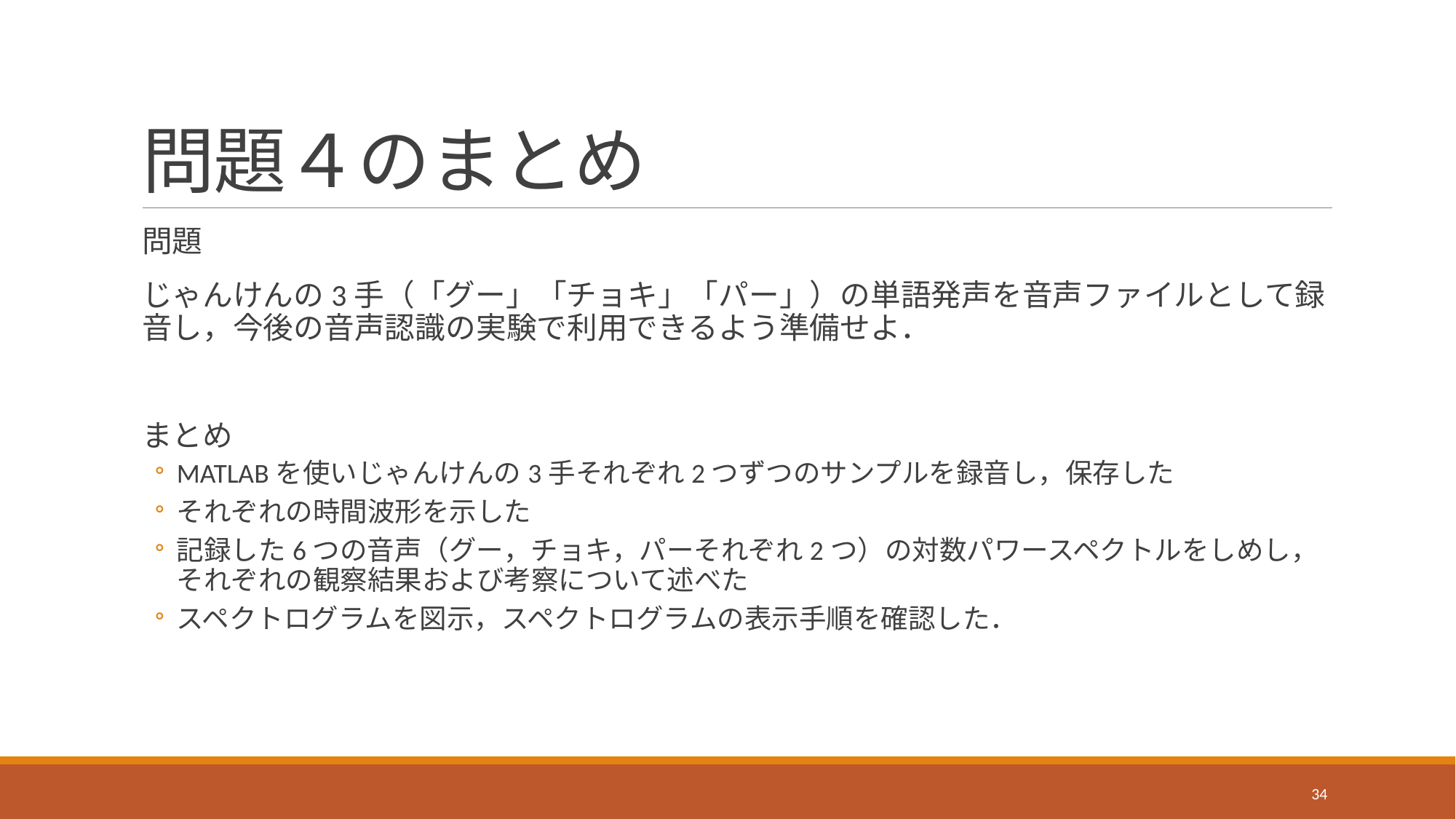

# 問題４のまとめ
問題
じゃんけんの3手（「グー」「チョキ」「パー」）の単語発声を音声ファイルとして録音し，今後の音声認識の実験で利用できるよう準備せよ．

まとめ
MATLABを使いじゃんけんの3手それぞれ2つずつのサンプルを録音し，保存した
それぞれの時間波形を示した
記録した6つの音声（グー，チョキ，パーそれぞれ2つ）の対数パワースペクトルをしめし，それぞれの観察結果および考察について述べた
スペクトログラムを図示，スペクトログラムの表示手順を確認した．

34